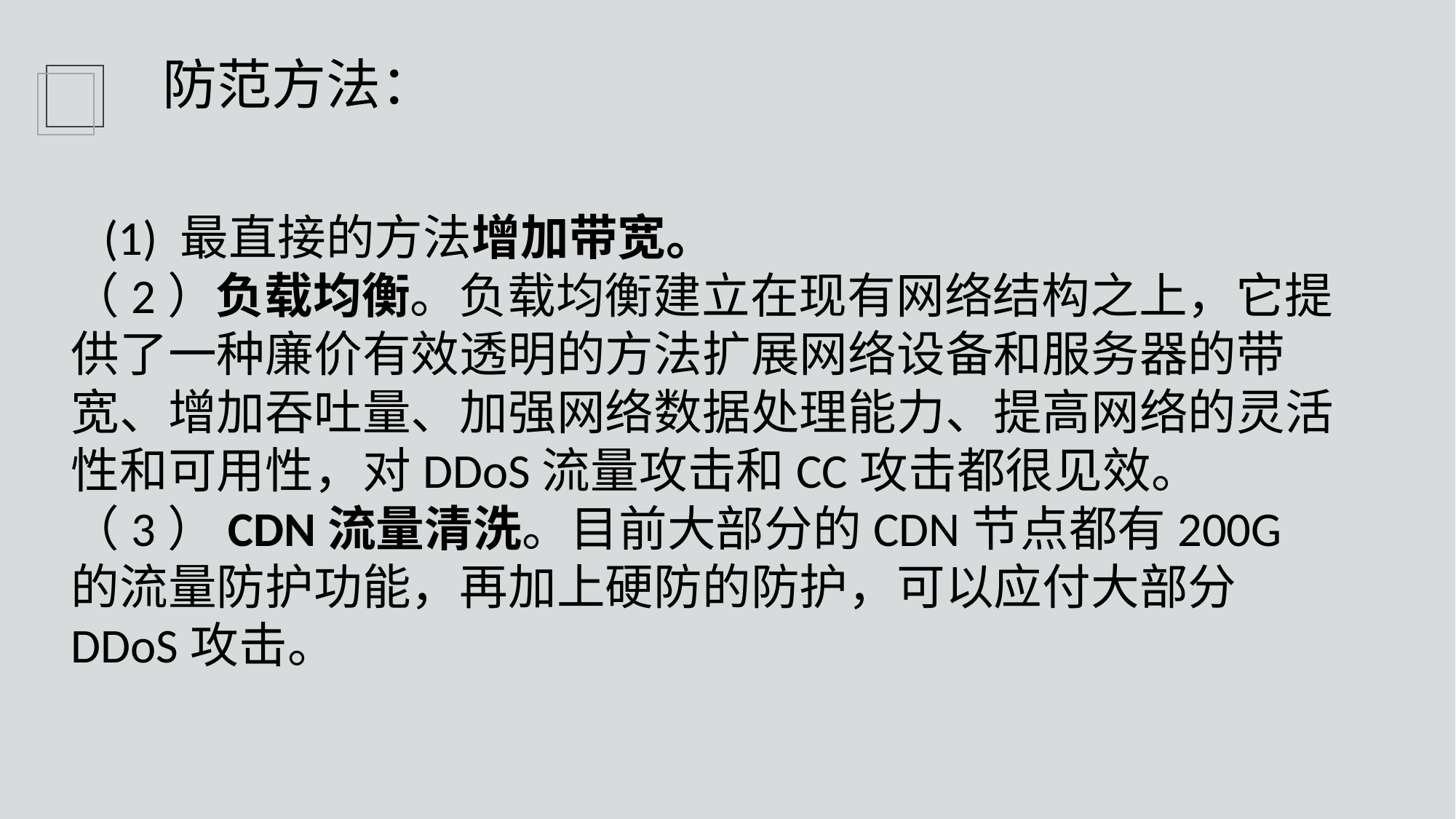

防范方法：
   (1) 最直接的方法增加带宽。
（2）负载均衡。负载均衡建立在现有网络结构之上，它提供了一种廉价有效透明的方法扩展网络设备和服务器的带宽、增加吞吐量、加强网络数据处理能力、提高网络的灵活性和可用性，对DDoS流量攻击和CC攻击都很见效。
（3）CDN流量清洗。目前大部分的CDN节点都有200G 的流量防护功能，再加上硬防的防护，可以应付大部分DDoS攻击。